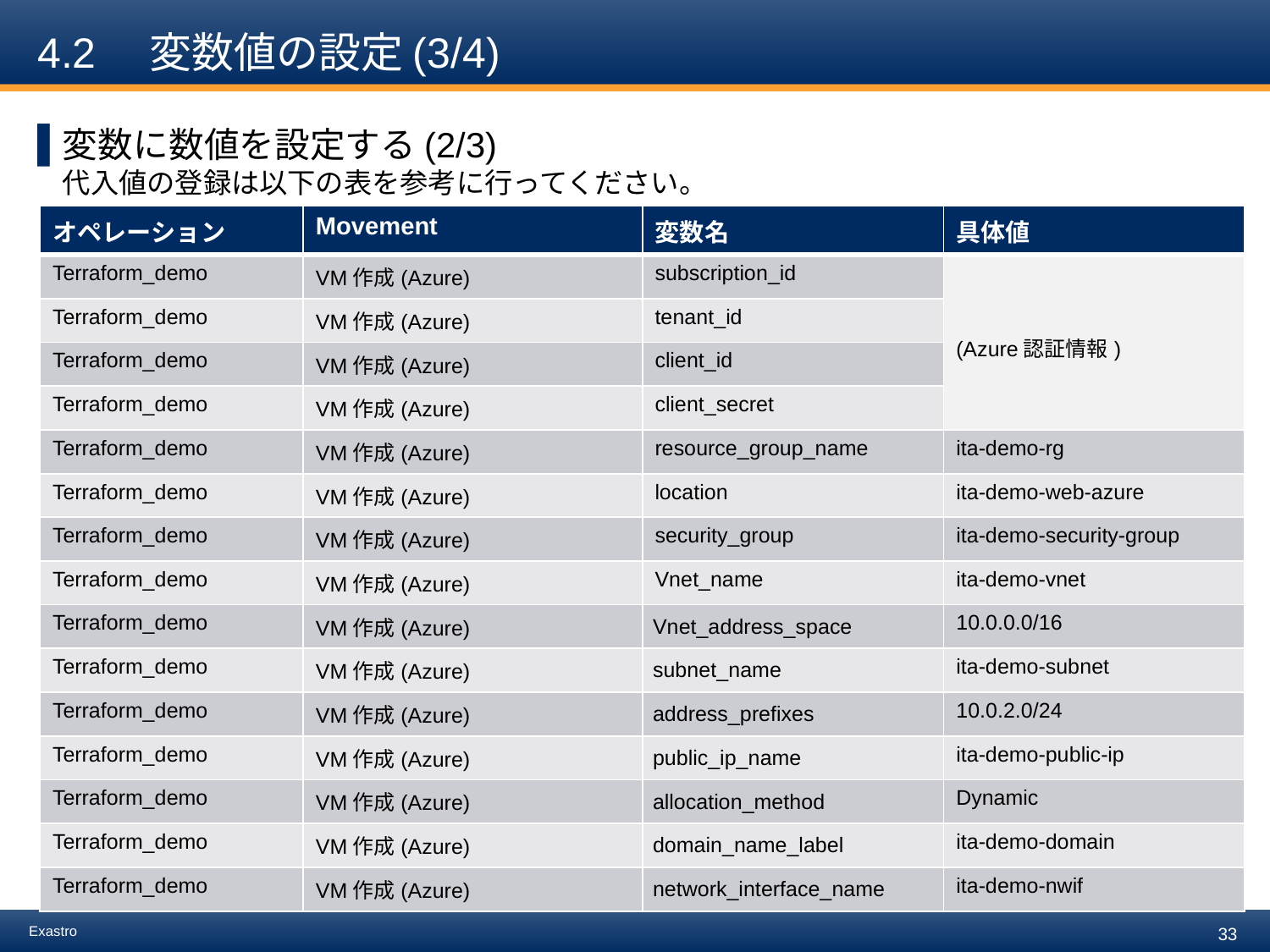

# 4.2　変数値の設定(3/4)
変数に数値を設定する(2/3)
代入値の登録は以下の表を参考に行ってください。

※セキュリティグループ、キーペアは事前に作成しておく必要があります。

| オペレーション | Movement | 変数名 | 具体値 |
| --- | --- | --- | --- |
| Terraform\_demo | VM作成(Azure) | subscription\_id | (Azure認証情報) |
| Terraform\_demo | VM作成(Azure) | tenant\_id |  |
| Terraform\_demo | VM作成(Azure) | client\_id |  |
| Terraform\_demo | VM作成(Azure) | client\_secret |  |
| Terraform\_demo | VM作成(Azure) | resource\_group\_name | ita-demo-rg |
| Terraform\_demo | VM作成(Azure) | location | ita-demo-web-azure |
| Terraform\_demo | VM作成(Azure) | security\_group | ita-demo-security-group |
| Terraform\_demo | VM作成(Azure) | Vnet\_name | ita-demo-vnet |
| Terraform\_demo | VM作成(Azure) | Vnet\_address\_space | 10.0.0.0/16 |
| Terraform\_demo | VM作成(Azure) | subnet\_name | ita-demo-subnet |
| Terraform\_demo | VM作成(Azure) | address\_prefixes | 10.0.2.0/24 |
| Terraform\_demo | VM作成(Azure) | public\_ip\_name | ita-demo-public-ip |
| Terraform\_demo | VM作成(Azure) | allocation\_method | Dynamic |
| Terraform\_demo | VM作成(Azure) | domain\_name\_label | ita-demo-domain |
| Terraform\_demo | VM作成(Azure) | network\_interface\_name | ita-demo-nwif |